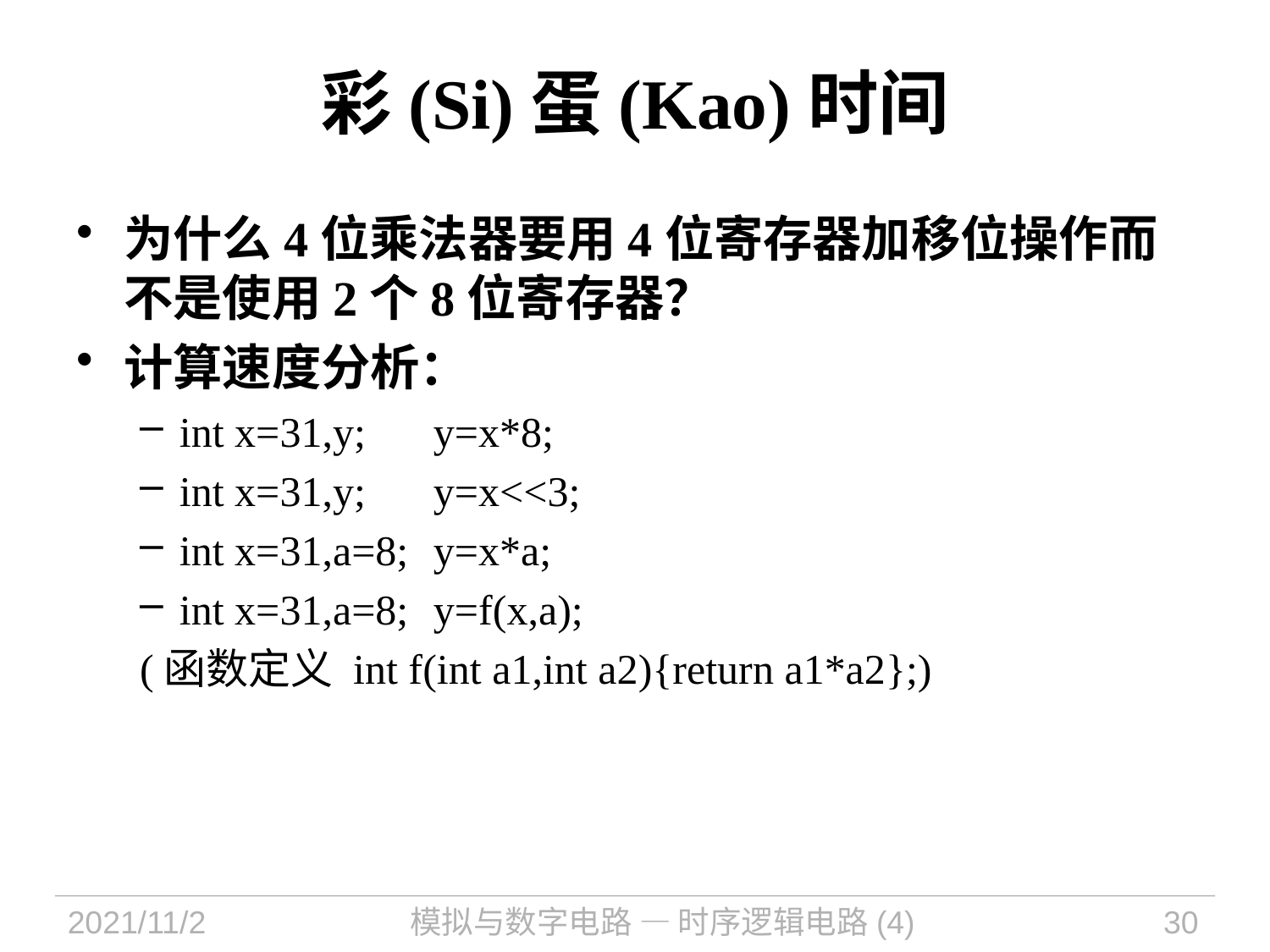

# 彩(Si)蛋(Kao)时间
为什么4位乘法器要用4位寄存器加移位操作而不是使用2个8位寄存器？
计算速度分析：
int x=31,y; 	y=x*8;
int x=31,y; 	y=x<<3;
int x=31,a=8; 	y=x*a;
int x=31,a=8; 	y=f(x,a);
(函数定义 int f(int a1,int a2){return a1*a2};)

2021/11/2
模拟与数字电路 — 时序逻辑电路(4)
30